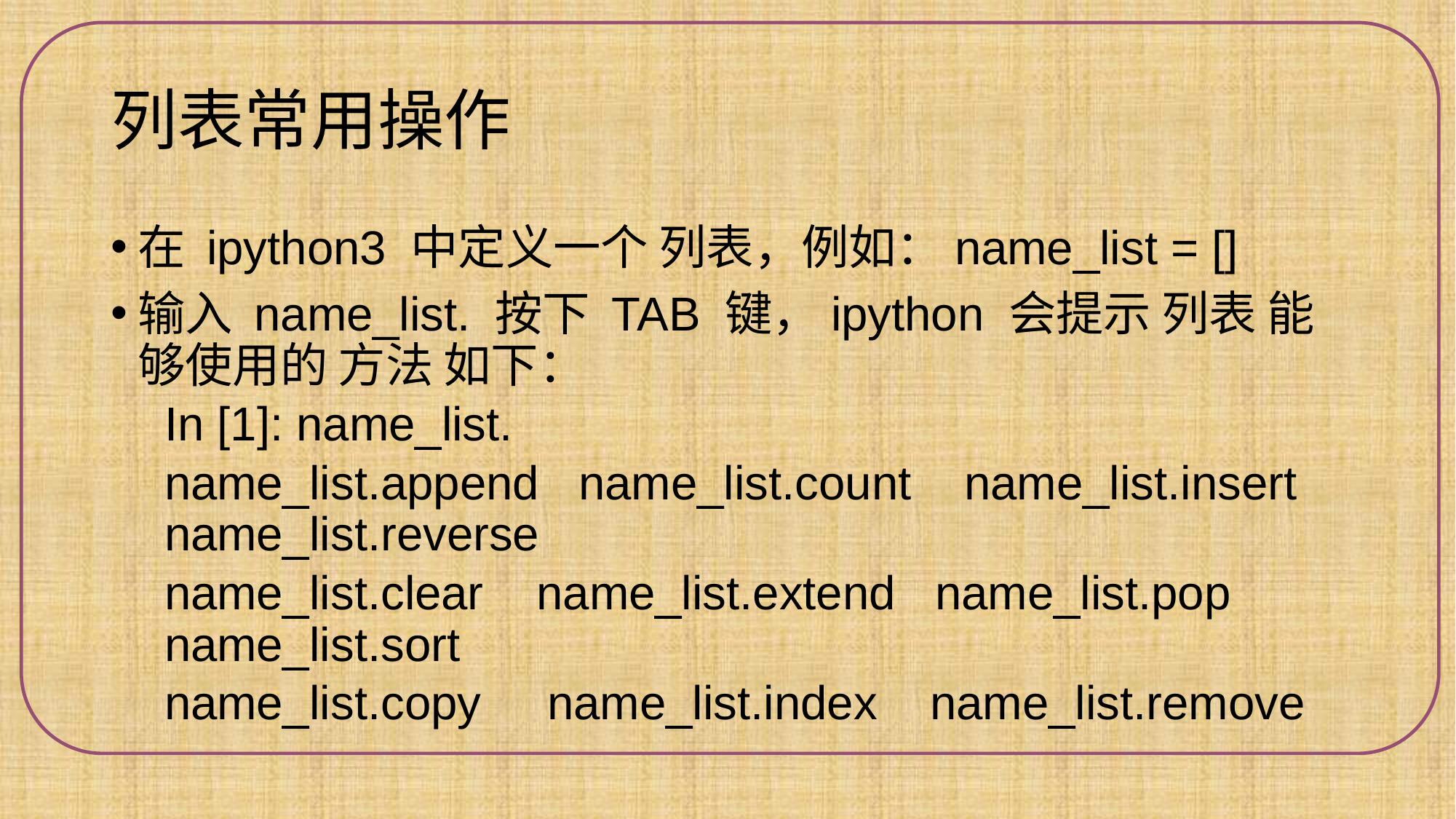

# 列表常用操作
在 ipython3 中定义一个 列表，例如：name_list = []
输入 name_list. 按下 TAB 键，ipython 会提示 列表 能够使用的 方法 如下：
In [1]: name_list.
name_list.append   name_list.count    name_list.insert   name_list.reverse
name_list.clear    name_list.extend   name_list.pop      name_list.sort
name_list.copy     name_list.index    name_list.remove